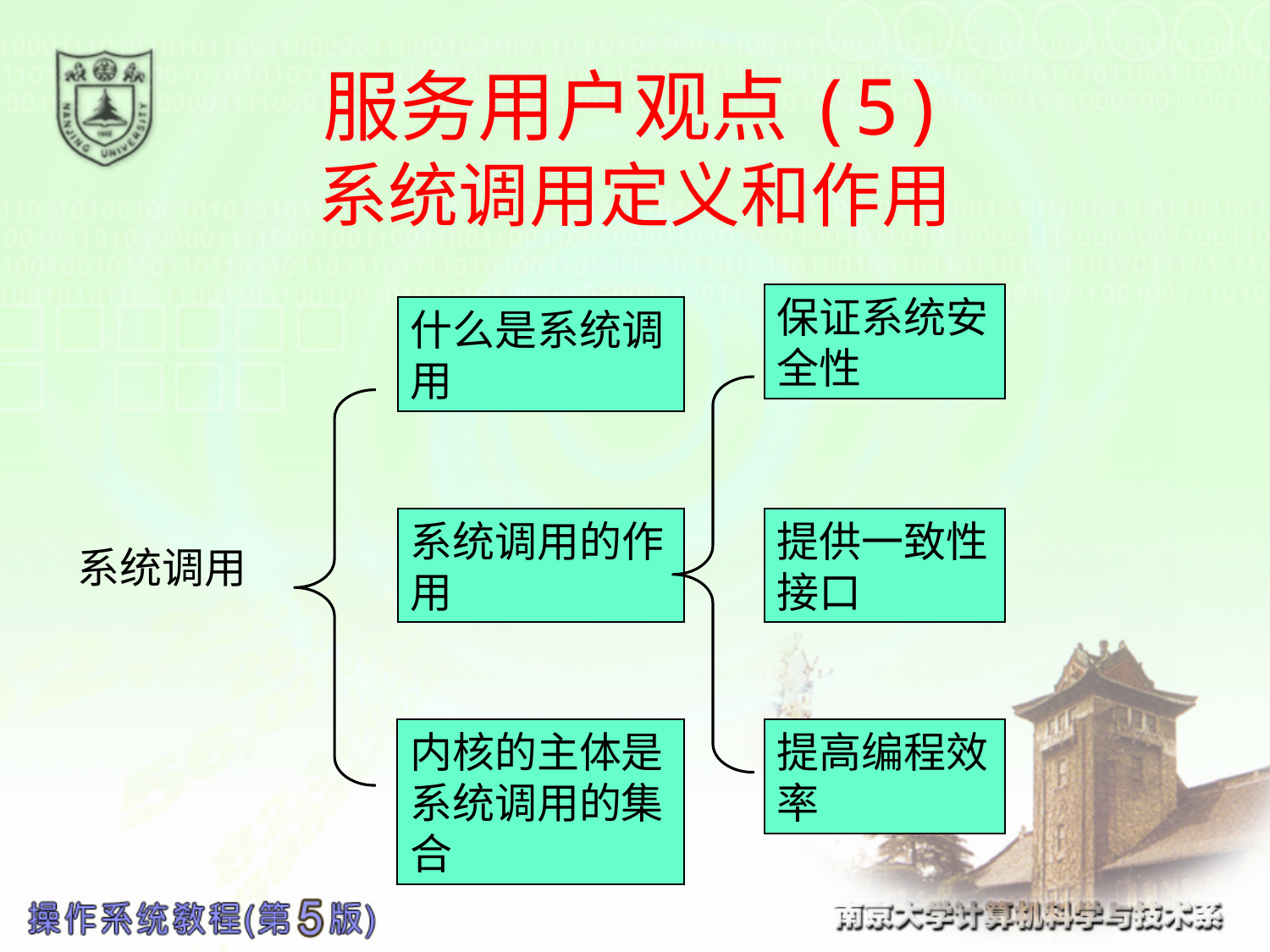

# 服务用户观点(5) 系统调用定义和作用

保证系统安全性
什么是系统调用

系统调用的作用
提供一致性接口
系统调用
内核的主体是系统调用的集合
提高编程效率